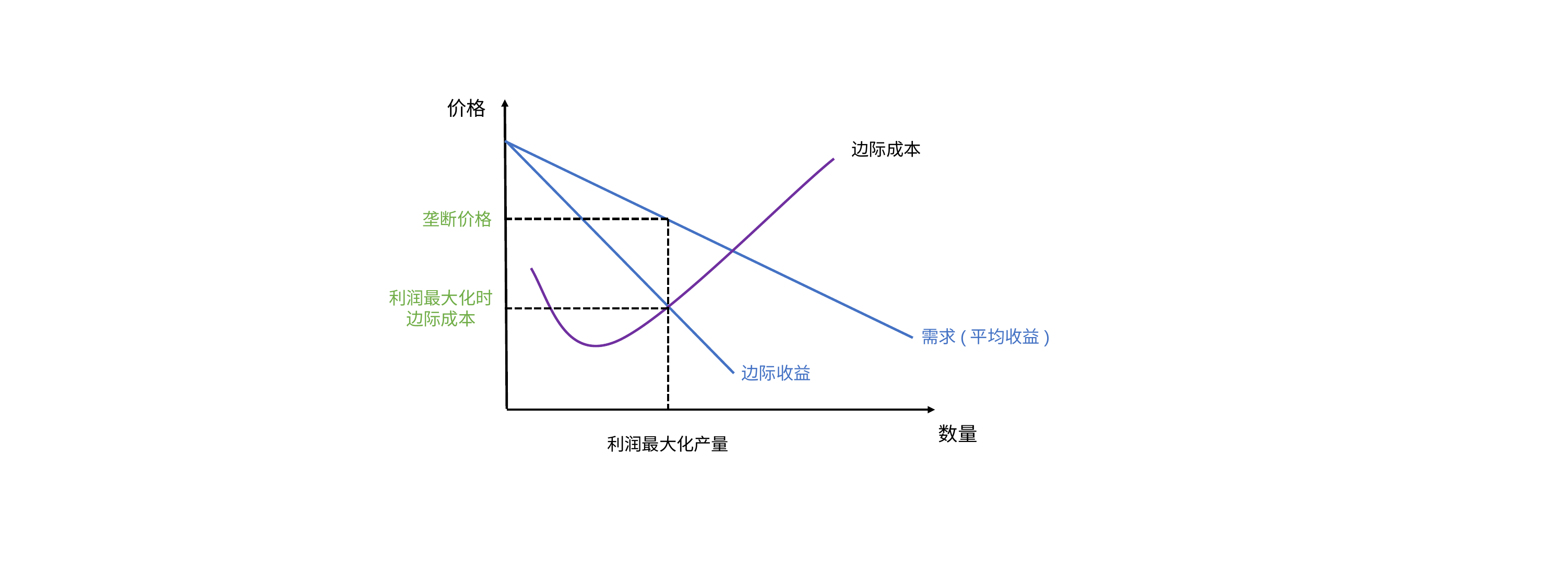

价格
需求(平均收益)
数量
边际成本

垄断价格
利润最大化时
边际成本
边际收益
利润最大化产量